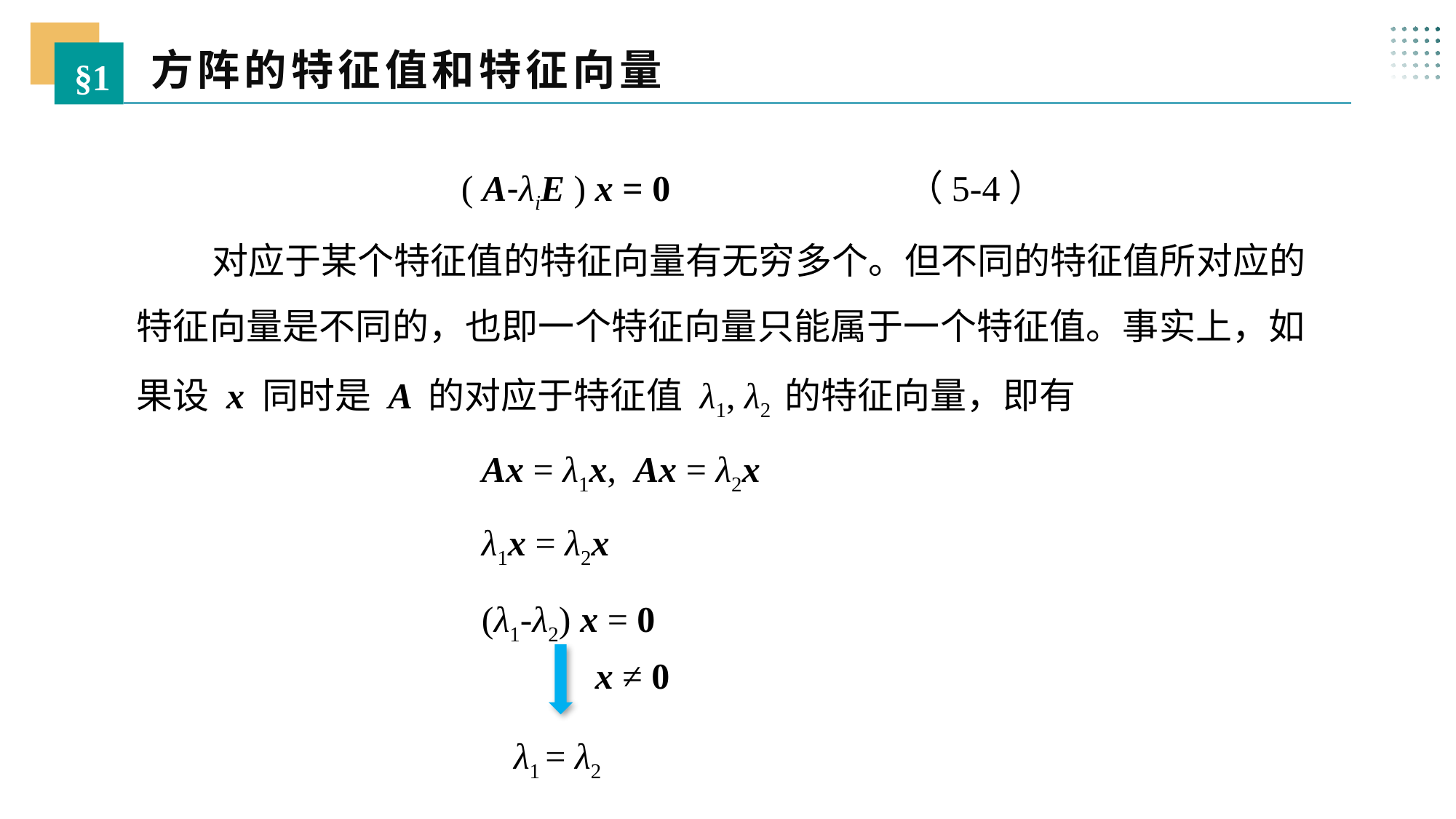

方阵的特征值和特征向量
§1
( A-λiE ) x = 0                         （5-4）
        对应于某个特征值的特征向量有无穷多个。但不同的特征值所对应的特征向量是不同的，也即一个特征向量只能属于一个特征值。事实上，如果设 x 同时是 A 的对应于特征值 λ1, λ2 的特征向量，即有
Ax = λ1x,  Ax = λ2x
λ1x = λ2x
(λ1-λ2) x = 0
x ≠ 0

λ1 = λ2